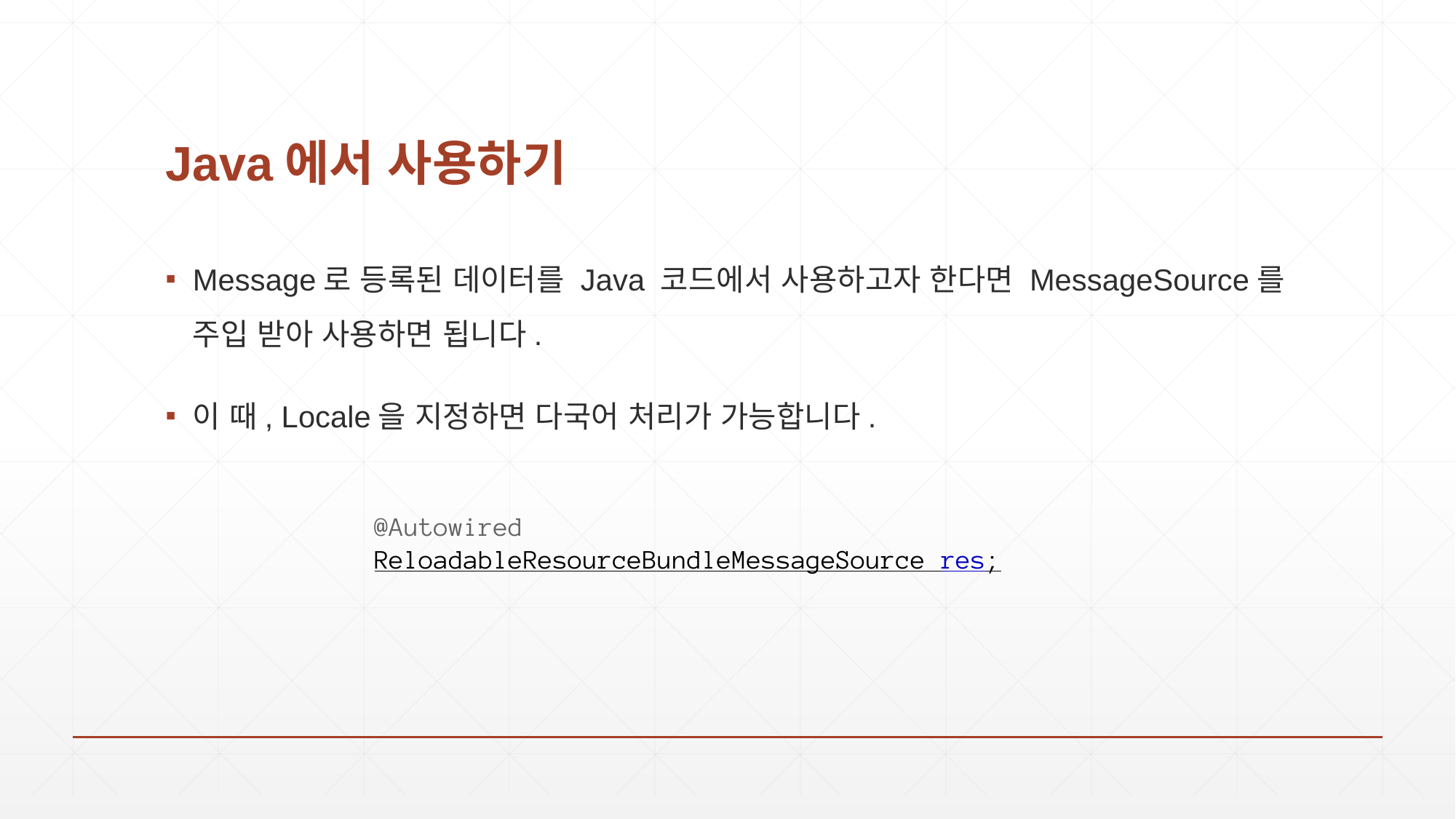

# Java에서 사용하기
Message로 등록된 데이터를 Java 코드에서 사용하고자 한다면 MessageSource를 주입 받아 사용하면 됩니다.
이 때, Locale을 지정하면 다국어 처리가 가능합니다.
@Autowired
ReloadableResourceBundleMessageSource res;